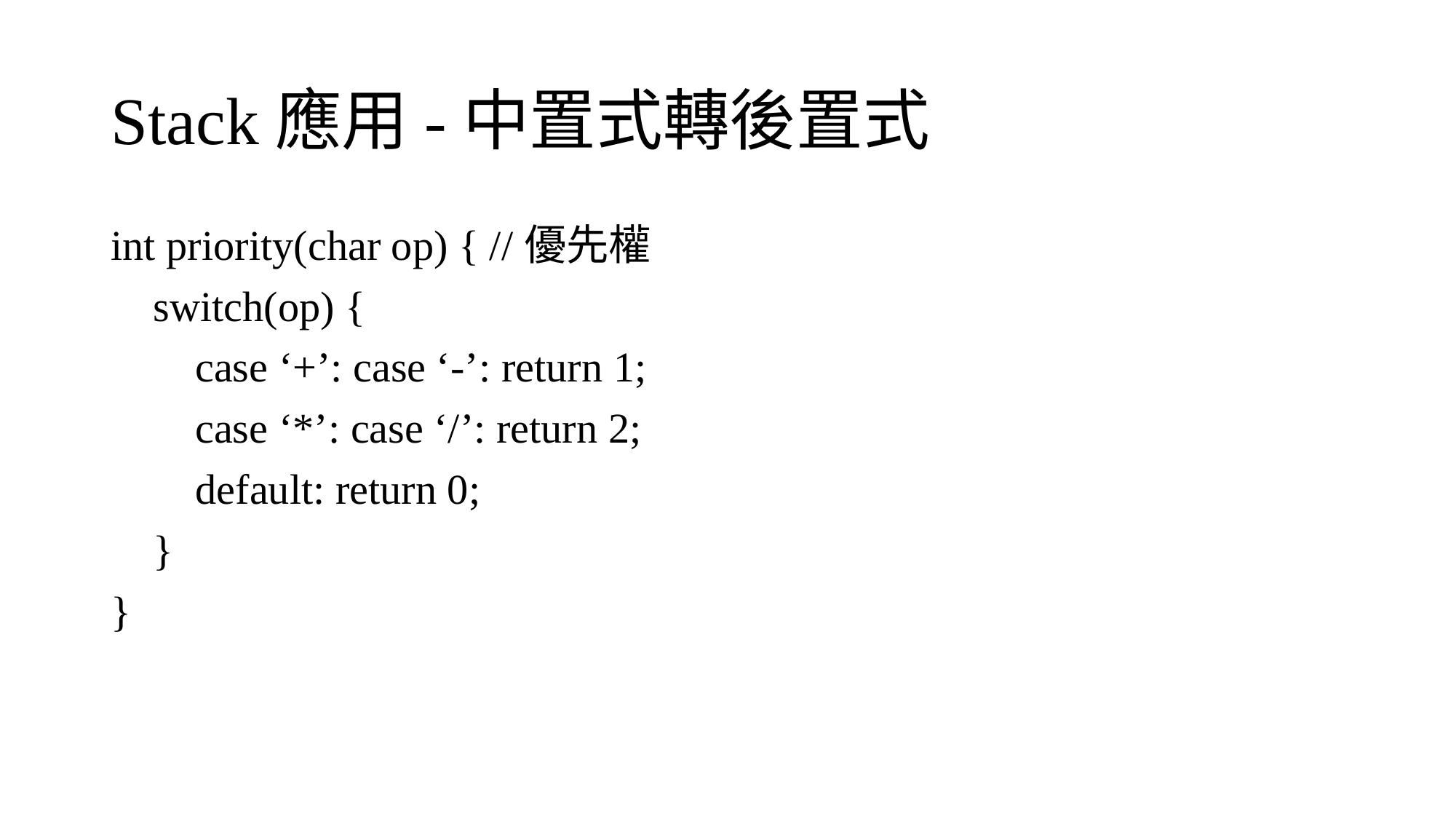

# Stack應用-中置式轉後置式
int priority(char op) { //優先權
    switch(op) {
        case ‘+’: case ‘-’: return 1;
        case ‘*’: case ‘/’: return 2;
        default: return 0;
    }
}